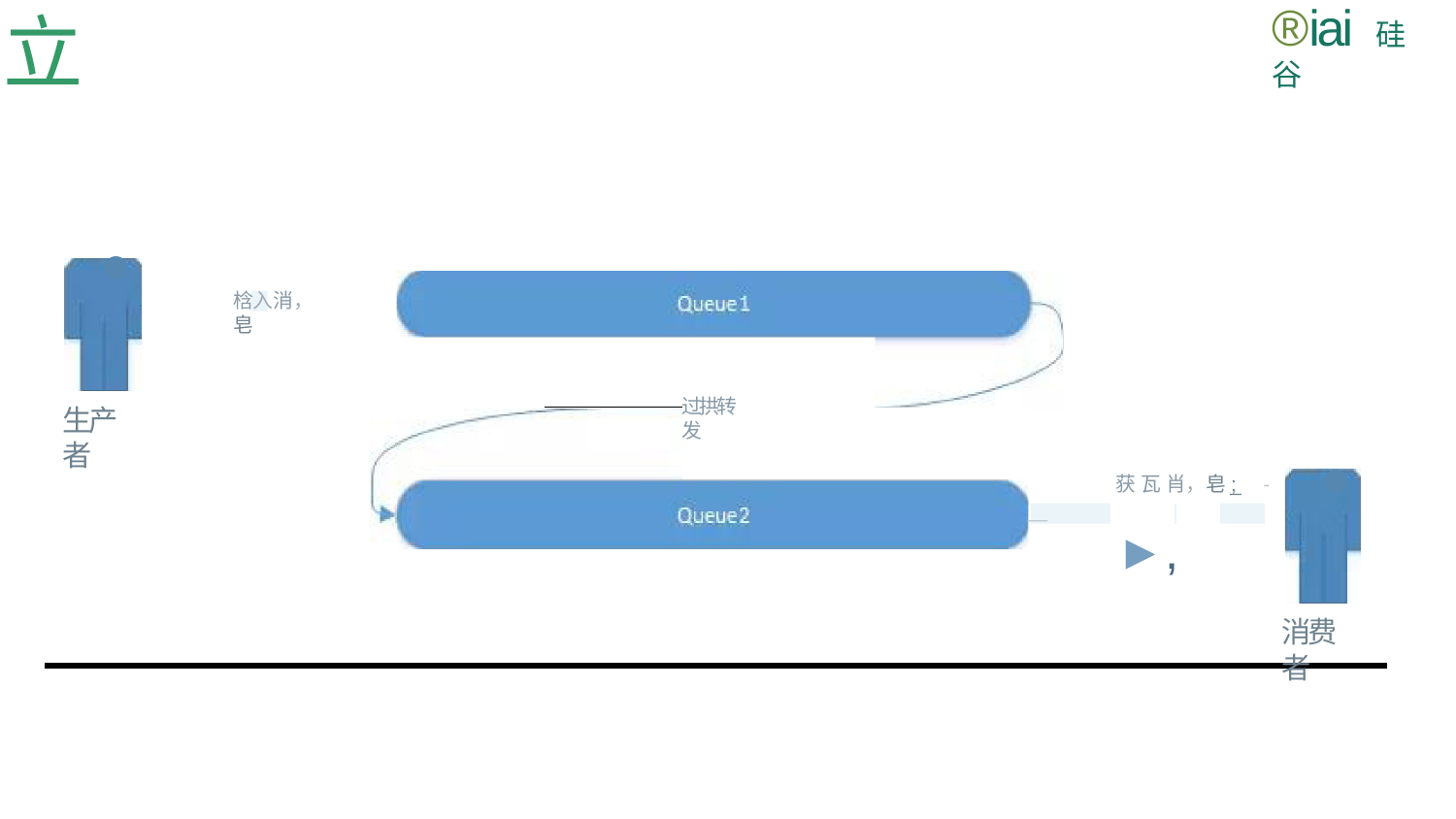

立
# ®iai 硅 谷
．

梒入消，皂

过拱转发
生产者

．

获 瓦 肖，皂;_	-	►,
l —

消费者